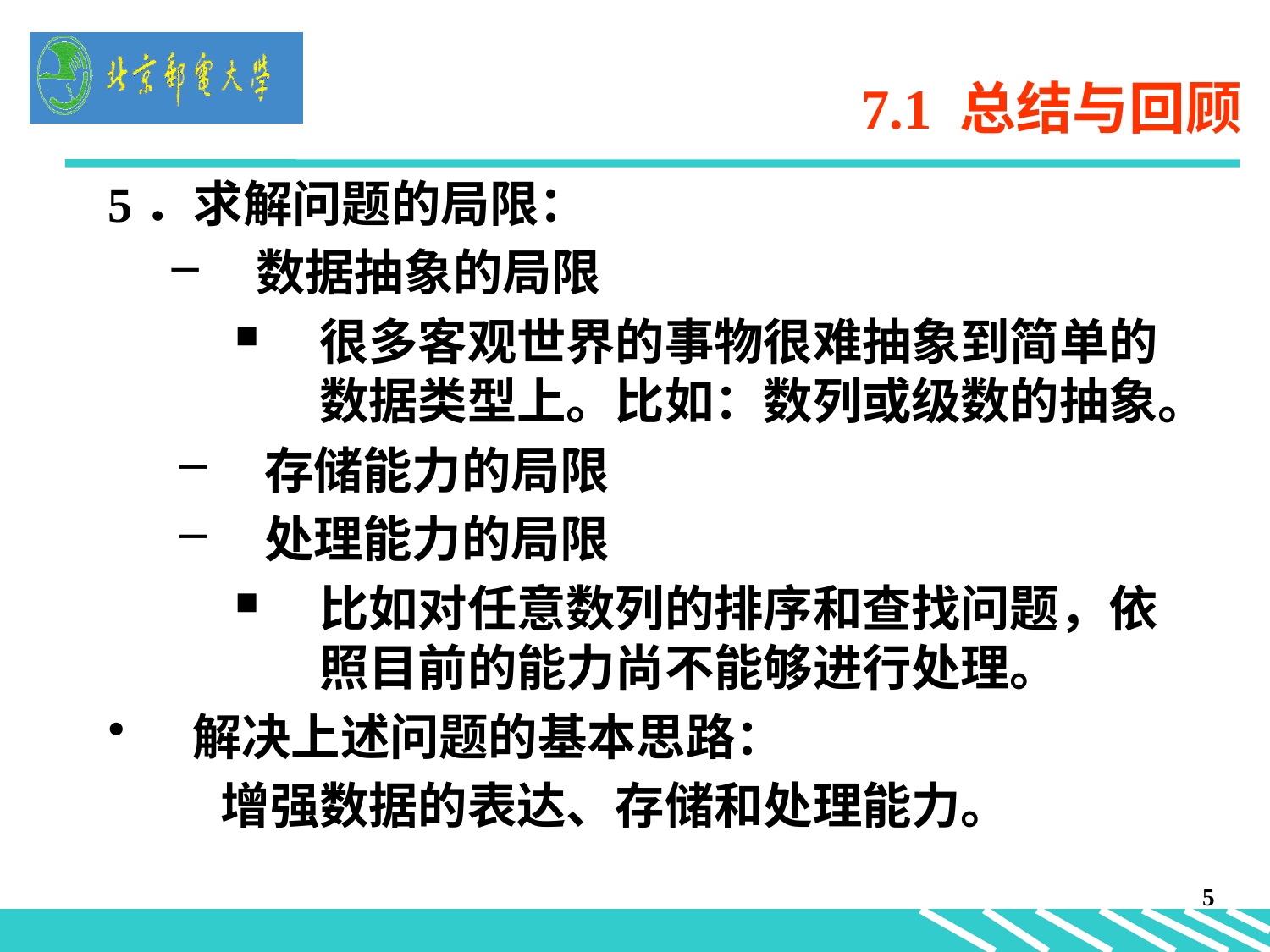

# 7.1 总结与回顾
5．求解问题的局限：
数据抽象的局限
很多客观世界的事物很难抽象到简单的数据类型上。比如：数列或级数的抽象。
存储能力的局限
处理能力的局限
比如对任意数列的排序和查找问题，依照目前的能力尚不能够进行处理。
解决上述问题的基本思路：
　增强数据的表达、存储和处理能力。
5